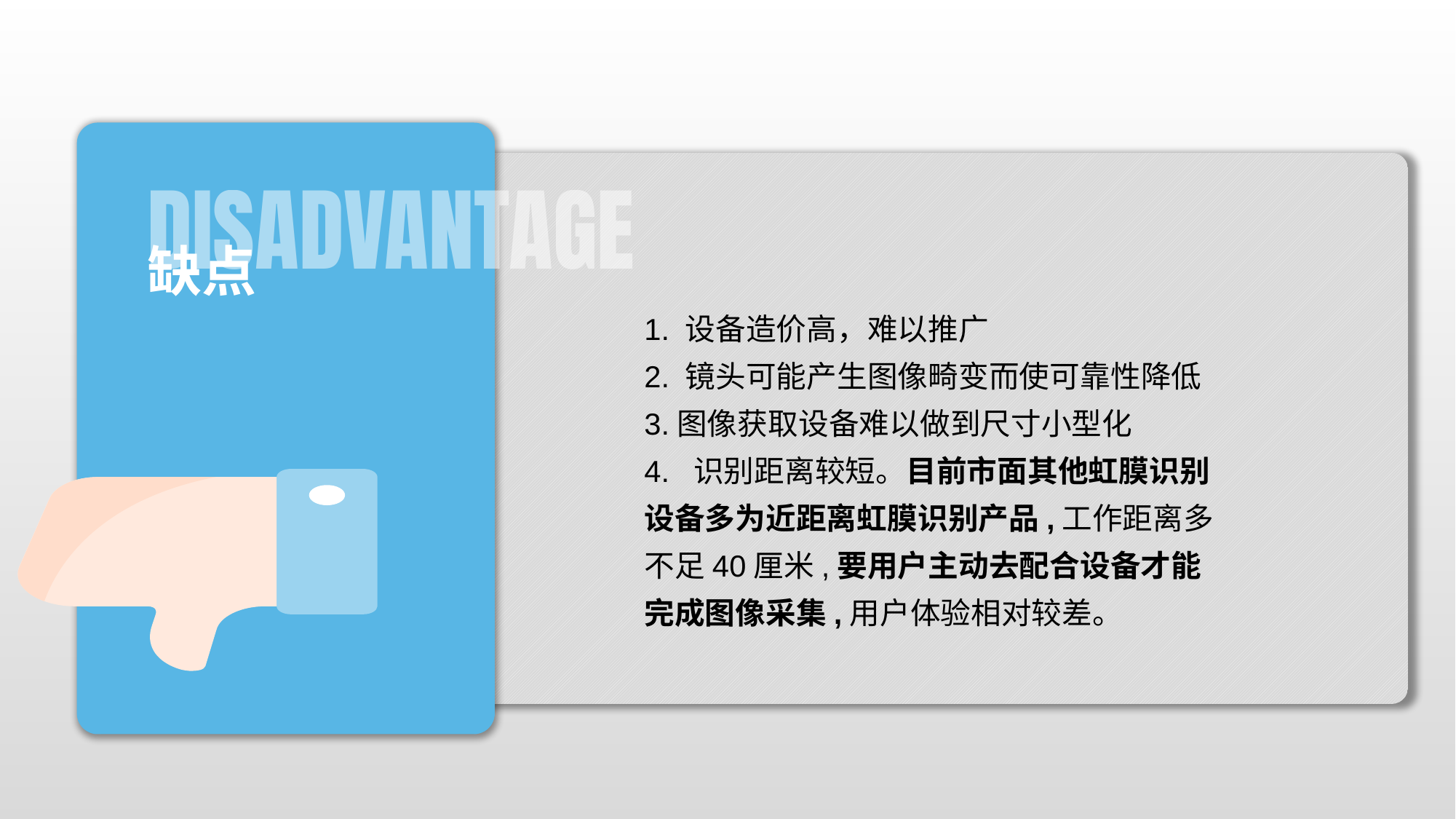

DISADVANTAGE
缺点
1. 设备造价高，难以推广
2. 镜头可能产生图像畸变而使可靠性降低
3.图像获取设备难以做到尺寸小型化
4.  识别距离较短。目前市面其他虹膜识别设备多为近距离虹膜识别产品,工作距离多不足40厘米,要用户主动去配合设备才能完成图像采集,用户体验相对较差。